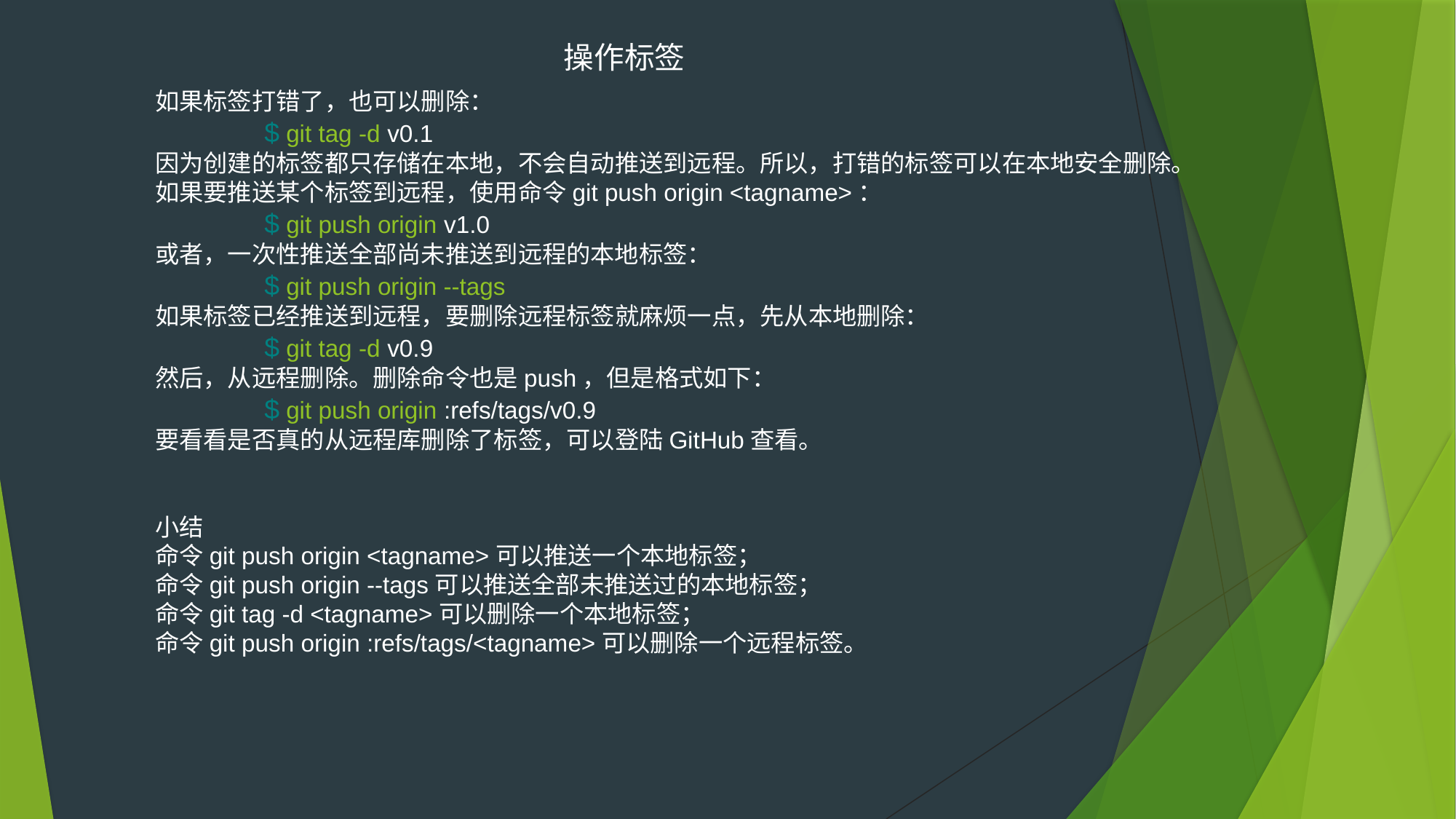

操作标签
如果标签打错了，也可以删除：
	$ git tag -d v0.1
因为创建的标签都只存储在本地，不会自动推送到远程。所以，打错的标签可以在本地安全删除。
如果要推送某个标签到远程，使用命令git push origin <tagname>：
	$ git push origin v1.0
或者，一次性推送全部尚未推送到远程的本地标签：
	$ git push origin --tags
如果标签已经推送到远程，要删除远程标签就麻烦一点，先从本地删除：
	$ git tag -d v0.9
然后，从远程删除。删除命令也是push，但是格式如下：
	$ git push origin :refs/tags/v0.9
要看看是否真的从远程库删除了标签，可以登陆GitHub查看。

小结
命令git push origin <tagname>可以推送一个本地标签；
命令git push origin --tags可以推送全部未推送过的本地标签；
命令git tag -d <tagname>可以删除一个本地标签；
命令git push origin :refs/tags/<tagname>可以删除一个远程标签。